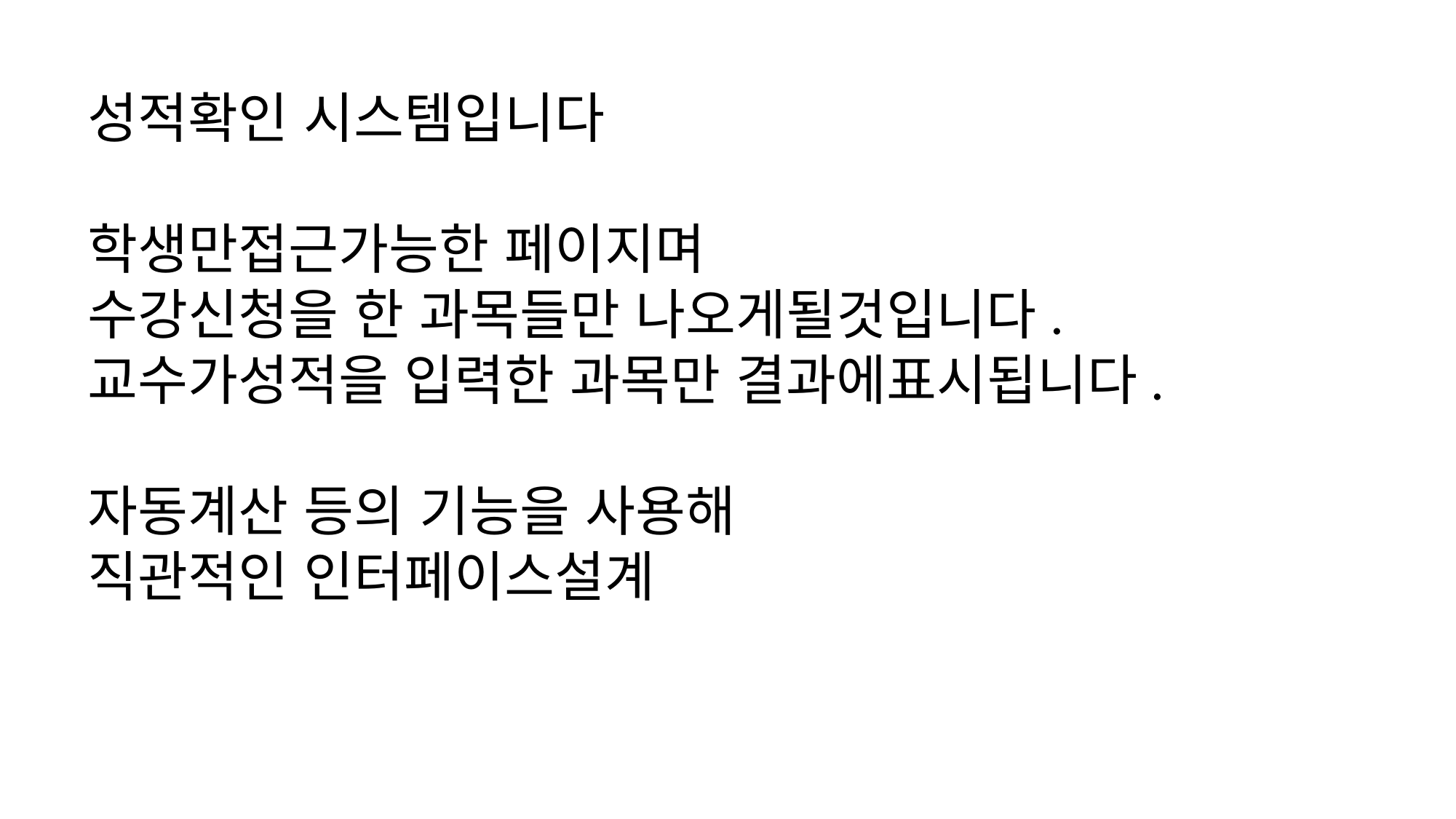

성적확인 시스템입니다

학생만접근가능한 페이지며
수강신청을 한 과목들만 나오게될것입니다.
교수가성적을 입력한 과목만 결과에표시됩니다.

자동계산 등의 기능을 사용해
직관적인 인터페이스설계